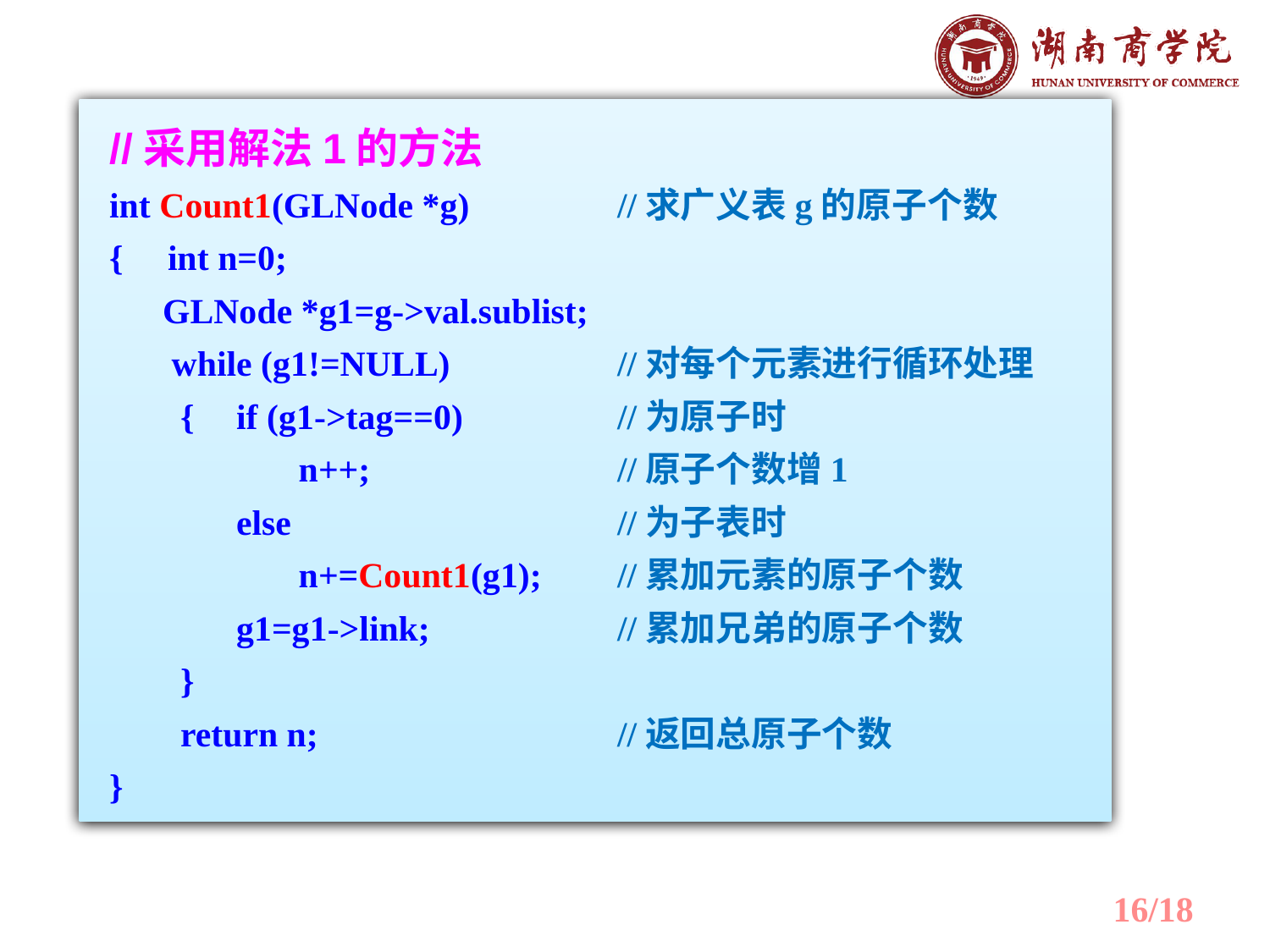

//采用解法1的方法
int Count1(GLNode *g)		//求广义表g的原子个数
{     int n=0;
      GLNode *g1=g->val.sublist;
       while (g1!=NULL)		//对每个元素进行循环处理
        {	if (g1->tag==0)		//为原子时
	       n++;		//原子个数增1
	else			//为子表时
	       n+=Count1(g1);	//累加元素的原子个数
	g1=g1->link;		//累加兄弟的原子个数
        }
        return n;			//返回总原子个数
}
16/18